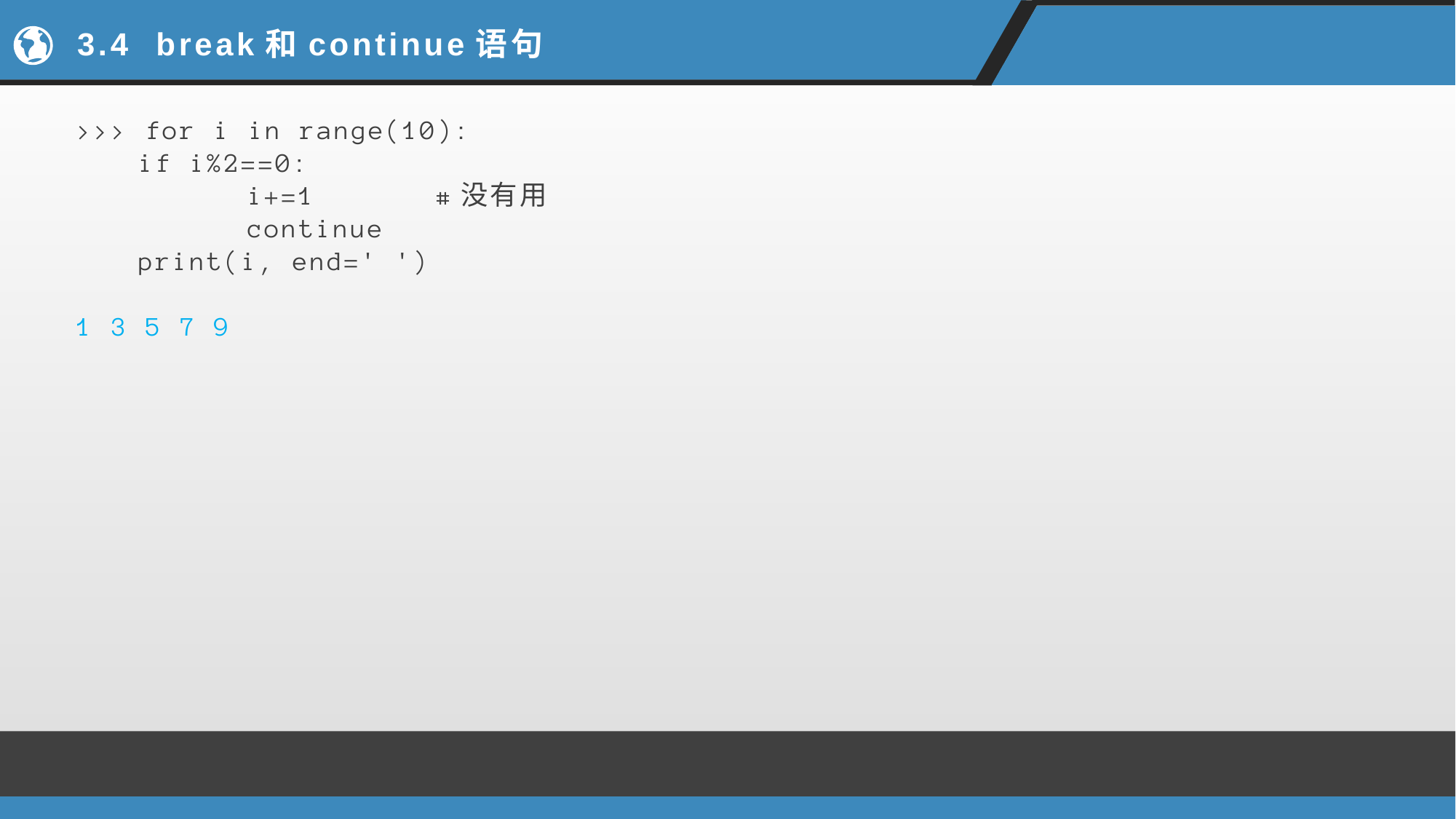

# 3.4  break和continue语句

>>> for i in range(10):
	  if i%2==0:
		  i+=1       #没有用
		  continue
	  print(i, end=' ')

1 3 5 7 9